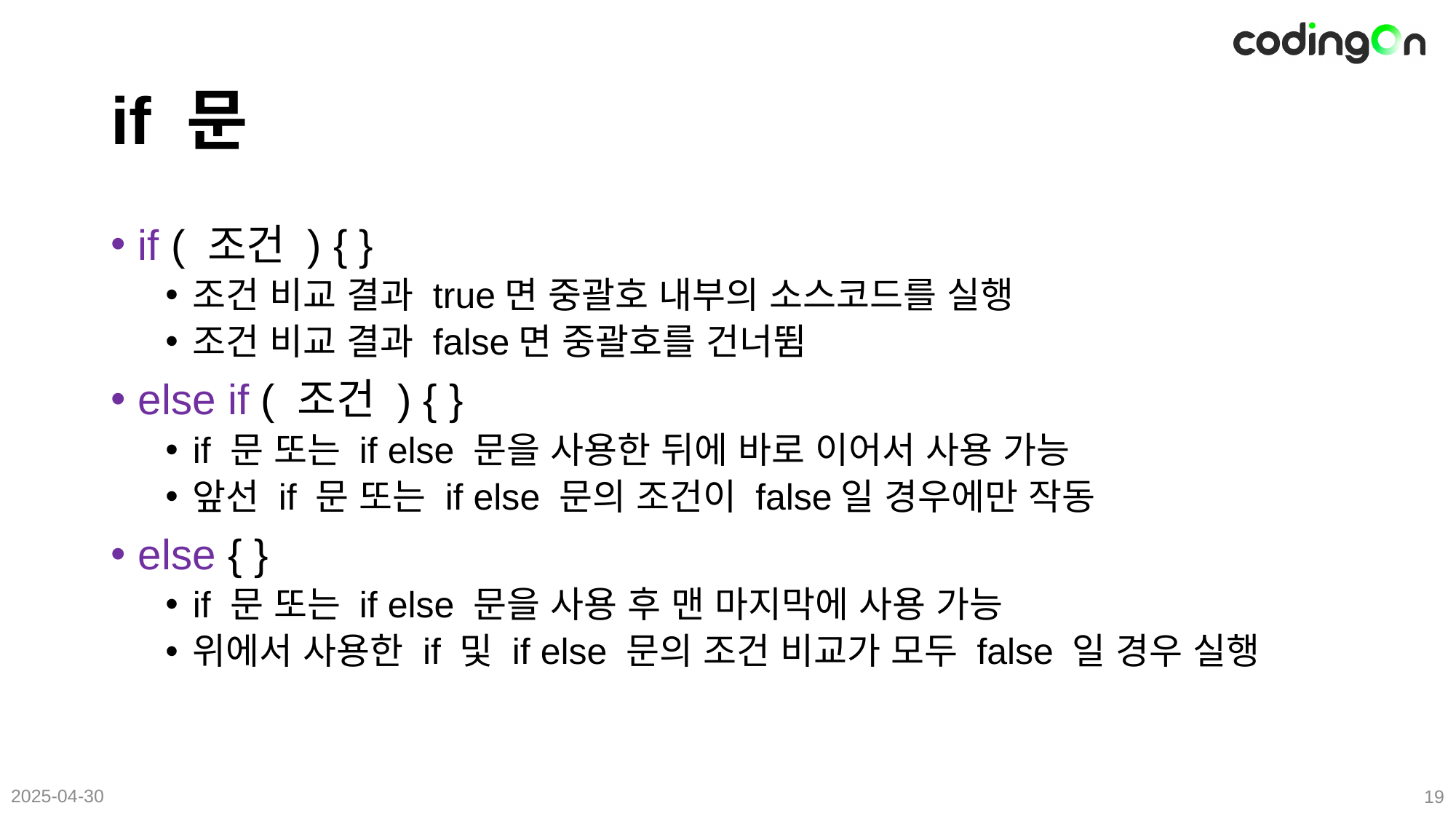

# if 문
if ( 조건 ) { }
조건 비교 결과 true면 중괄호 내부의 소스코드를 실행
조건 비교 결과 false면 중괄호를 건너뜀
else if ( 조건 ) { }
if 문 또는 if else 문을 사용한 뒤에 바로 이어서 사용 가능
앞선 if 문 또는 if else 문의 조건이 false일 경우에만 작동
else { }
if 문 또는 if else 문을 사용 후 맨 마지막에 사용 가능
위에서 사용한 if 및 if else 문의 조건 비교가 모두 false 일 경우 실행
2025-04-30
19